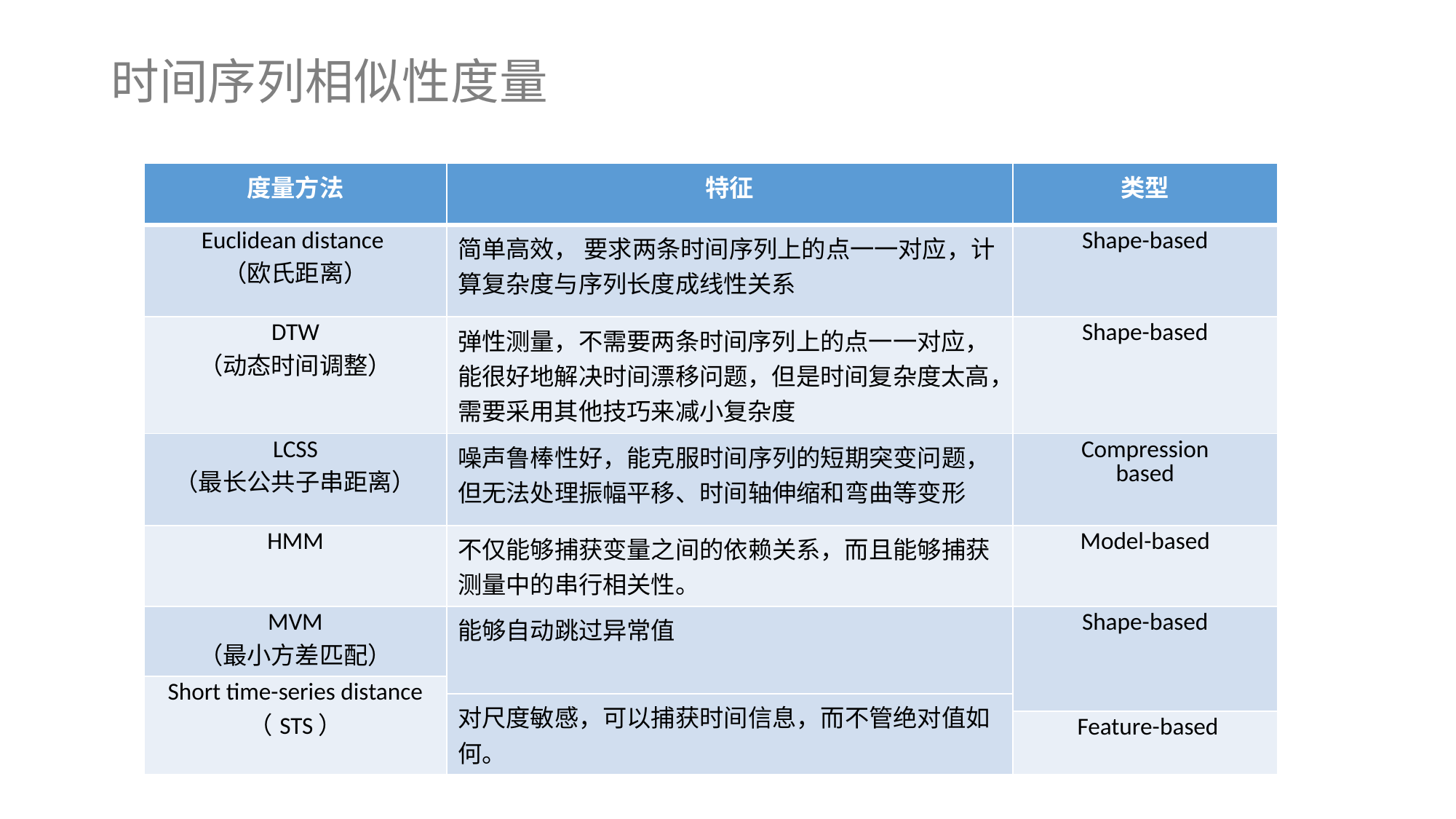

# 时间序列相似性度量

| 度量方法 | 特征 | 类型 |
| --- | --- | --- |
| Euclidean distance （欧氏距离） | 简单高效， 要求两条时间序列上的点一一对应，计算复杂度与序列长度成线性关系 | Shape-based |
| DTW （动态时间调整） | 弹性测量，不需要两条时间序列上的点一一对应，能很好地解决时间漂移问题，但是时间复杂度太高，需要采用其他技巧来减小复杂度 | Shape-based |
| LCSS （最长公共子串距离） | 噪声鲁棒性好，能克服时间序列的短期突变问题，但无法处理振幅平移、时间轴伸缩和弯曲等变形 | Compression based |
| HMM | 不仅能够捕获变量之间的依赖关系，而且能够捕获测量中的串行相关性。 | Model-based |
| MVM （最小方差匹配） | 能够自动跳过异常值 | Shape-based |
| Short time-series distance （STS） |  |  |
|  | 对尺度敏感，可以捕获时间信息，而不管绝对值如何。 |  |
|  |  | Feature-based |